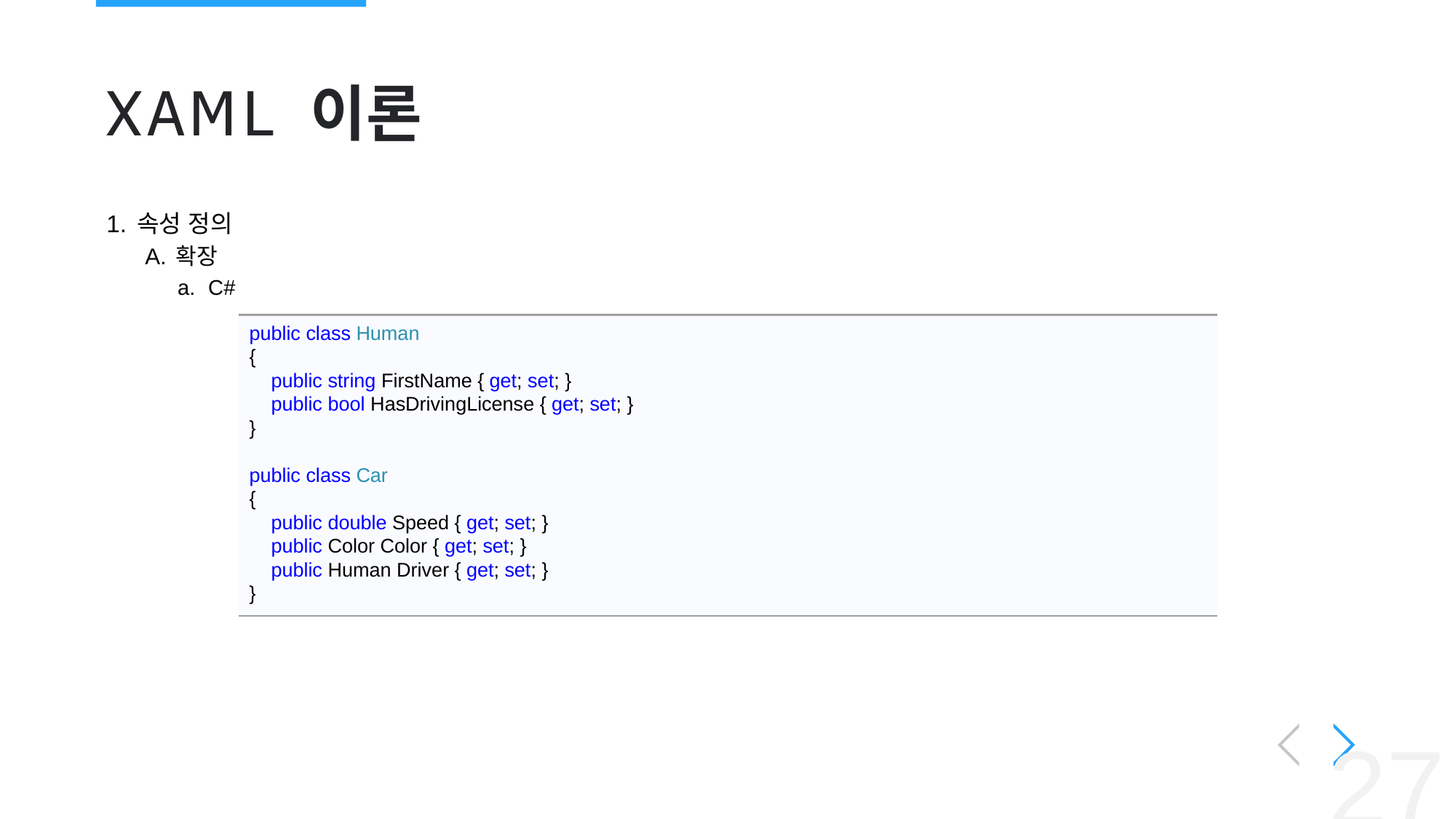

# XAML 이론
속성 정의
확장
C#

public class Human
{
    public string FirstName { get; set; }
    public bool HasDrivingLicense { get; set; }
}

public class Car
{
    public double Speed { get; set; }
    public Color Color { get; set; }
    public Human Driver { get; set; }
}
27